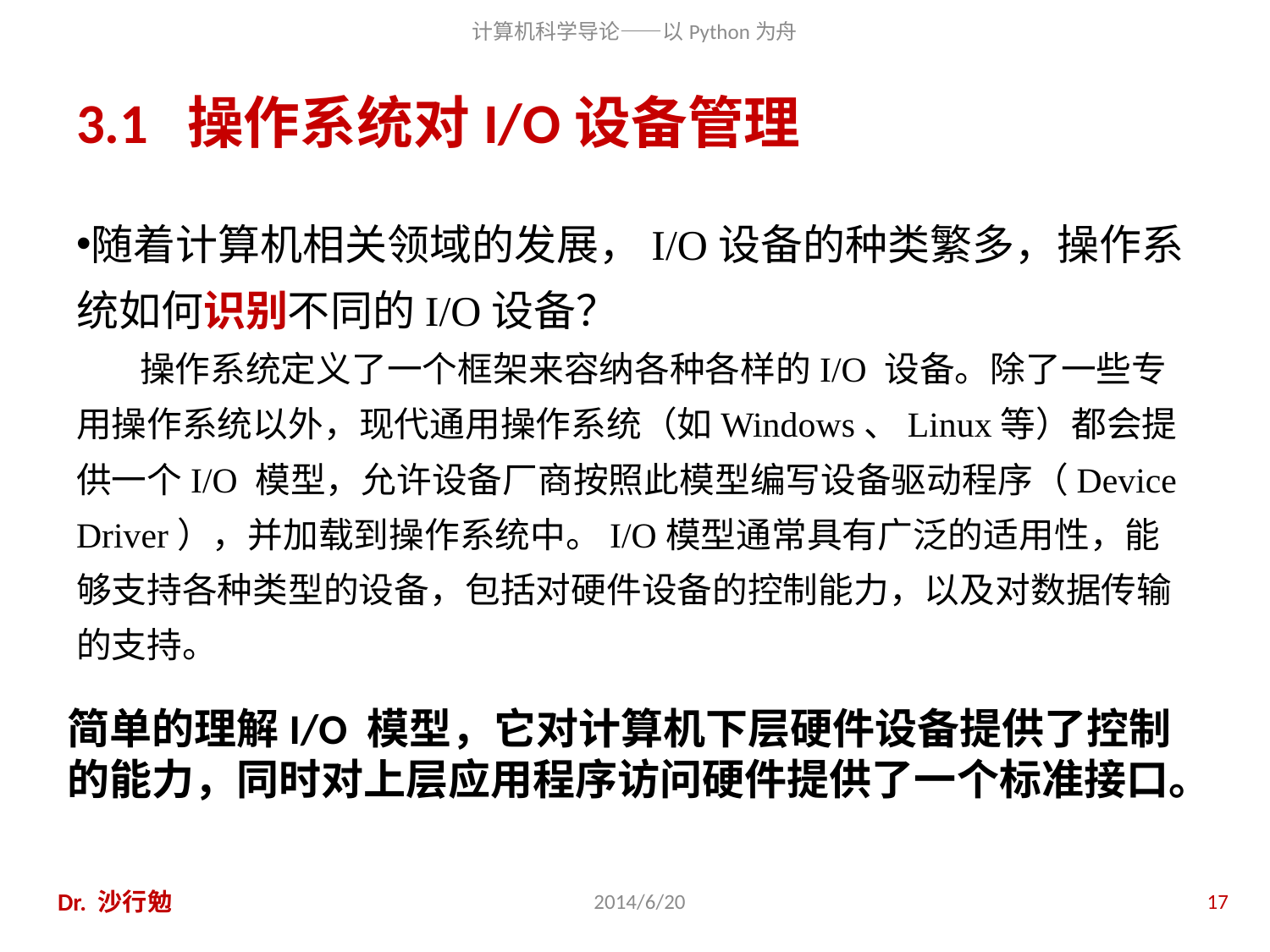

# 3.1  操作系统对I/O设备管理
随着计算机相关领域的发展，I/O设备的种类繁多，操作系统如何识别不同的I/O设备？
操作系统定义了一个框架来容纳各种各样的I/O 设备。除了一些专用操作系统以外，现代通用操作系统（如Windows、Linux等）都会提供一个I/O 模型，允许设备厂商按照此模型编写设备驱动程序（Device Driver），并加载到操作系统中。I/O模型通常具有广泛的适用性，能够支持各种类型的设备，包括对硬件设备的控制能力，以及对数据传输的支持。

简单的理解I/O 模型，它对计算机下层硬件设备提供了控制的能力，同时对上层应用程序访问硬件提供了一个标准接口。
Dr. 沙行勉
2014/6/20
17